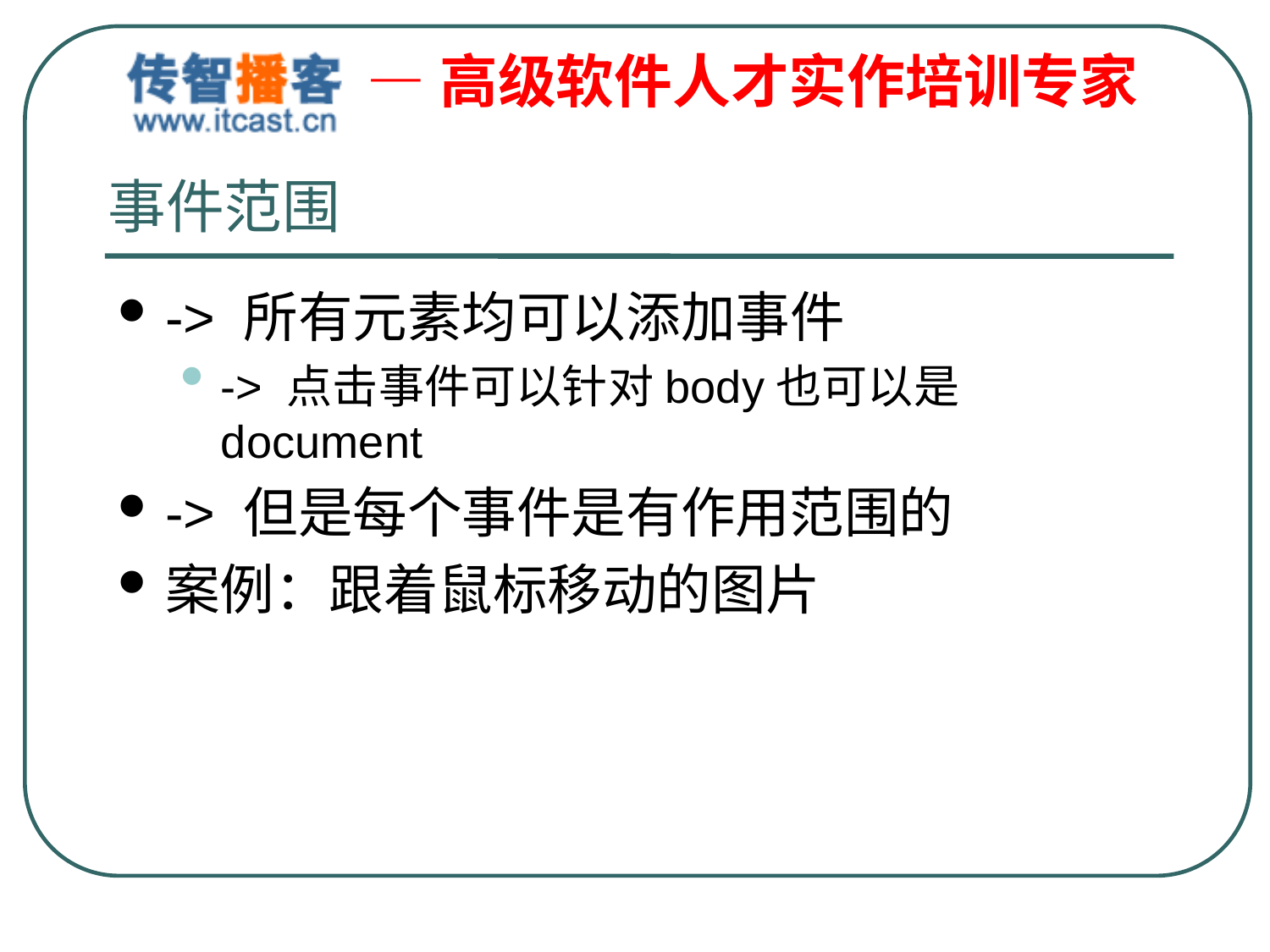

# 事件范围
-> 所有元素均可以添加事件
-> 点击事件可以针对body也可以是document
-> 但是每个事件是有作用范围的
案例：跟着鼠标移动的图片